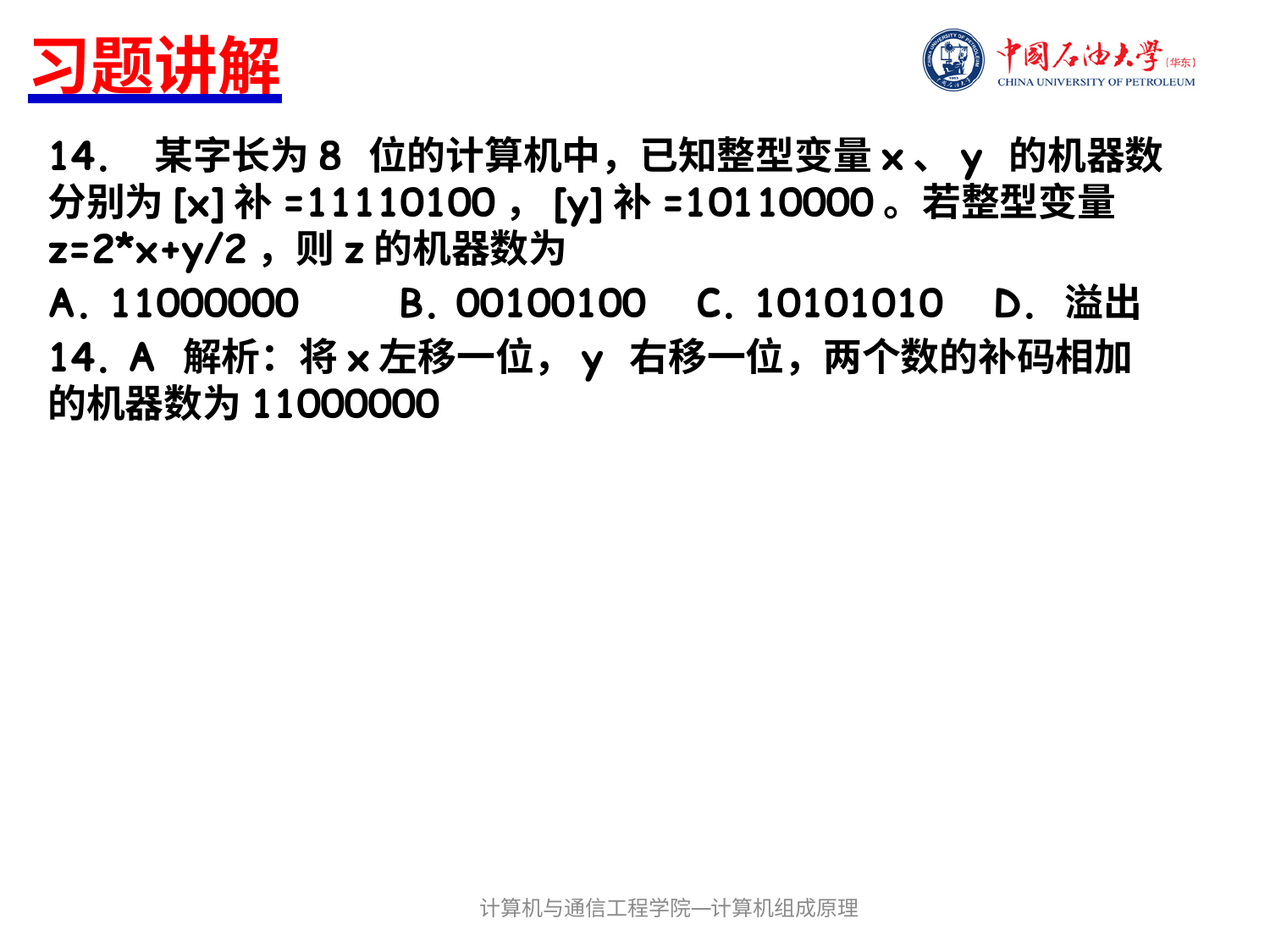

# 习题讲解
14.  某字长为8 位的计算机中，已知整型变量x、y 的机器数分别为[x]补=11110100，[y]补=10110000。若整型变量z=2*x+y/2，则z的机器数为
A. 11000000      B. 00100100   C. 10101010   D. 溢出
14. A 解析：将x左移一位，y 右移一位，两个数的补码相加的机器数为11000000

计算机与通信工程学院—计算机组成原理
53